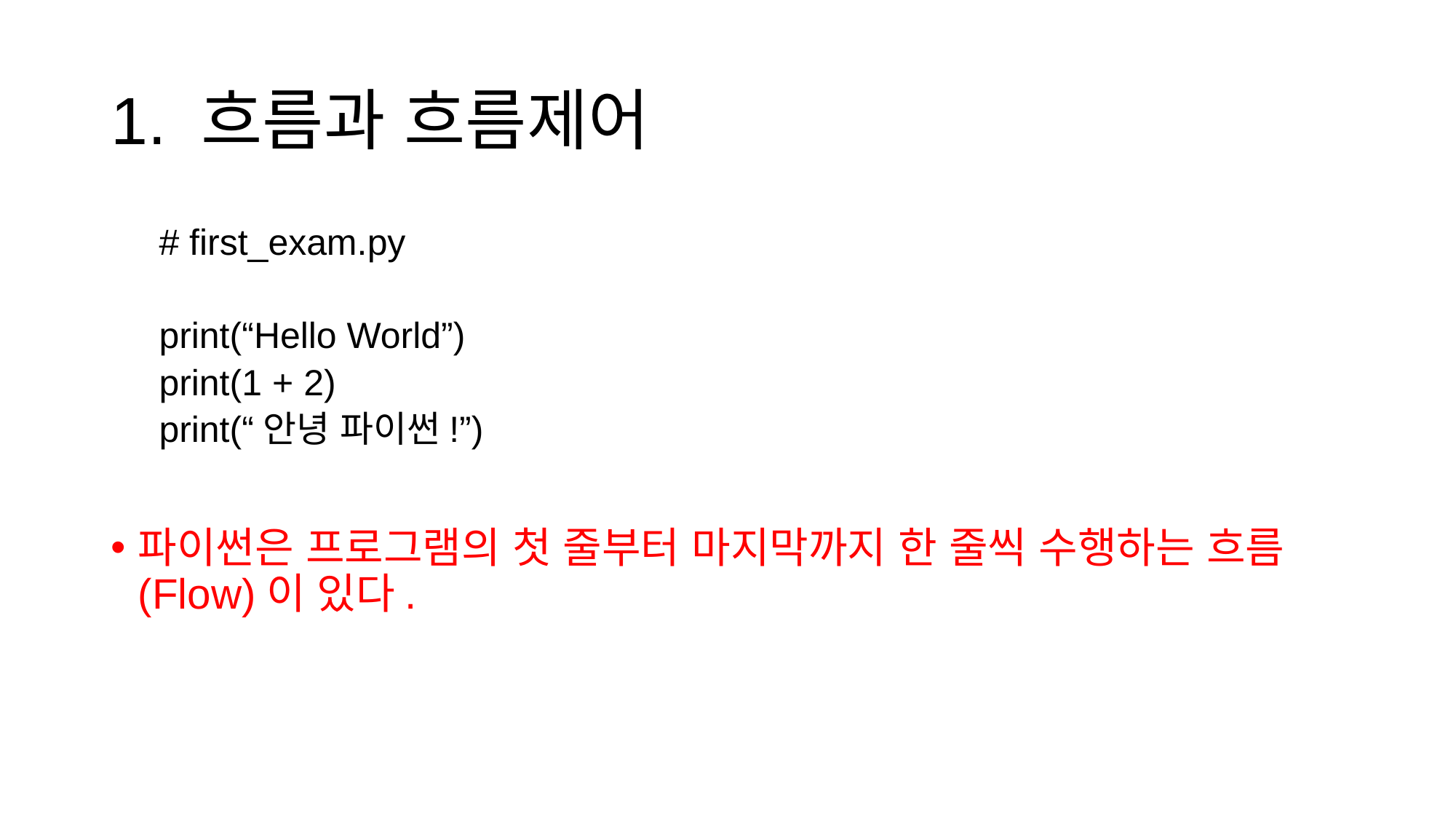

# 1. 흐름과 흐름제어
# first_exam.py

print(“Hello World”)
print(1 + 2)
print(“안녕 파이썬!”)

파이썬은 프로그램의 첫 줄부터 마지막까지 한 줄씩 수행하는 흐름(Flow)이 있다.